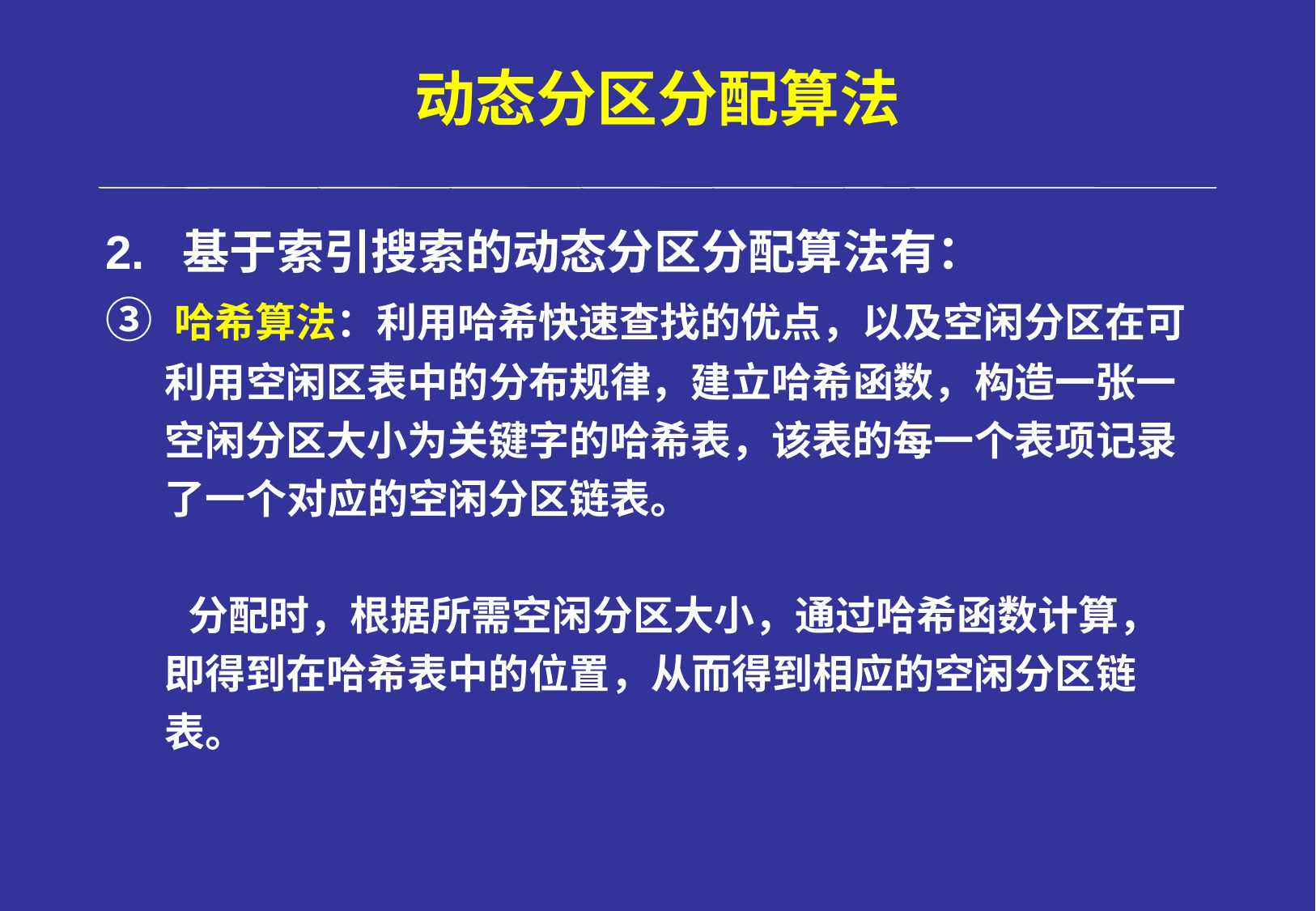

# 动态分区分配算法
2.  基于索引搜索的动态分区分配算法有：
③ 哈希算法：利用哈希快速查找的优点，以及空闲分区在可利用空闲区表中的分布规律，建立哈希函数，构造一张一空闲分区大小为关键字的哈希表，该表的每一个表项记录了一个对应的空闲分区链表。

        分配时，根据所需空闲分区大小，通过哈希函数计算，即得到在哈希表中的位置，从而得到相应的空闲分区链表。